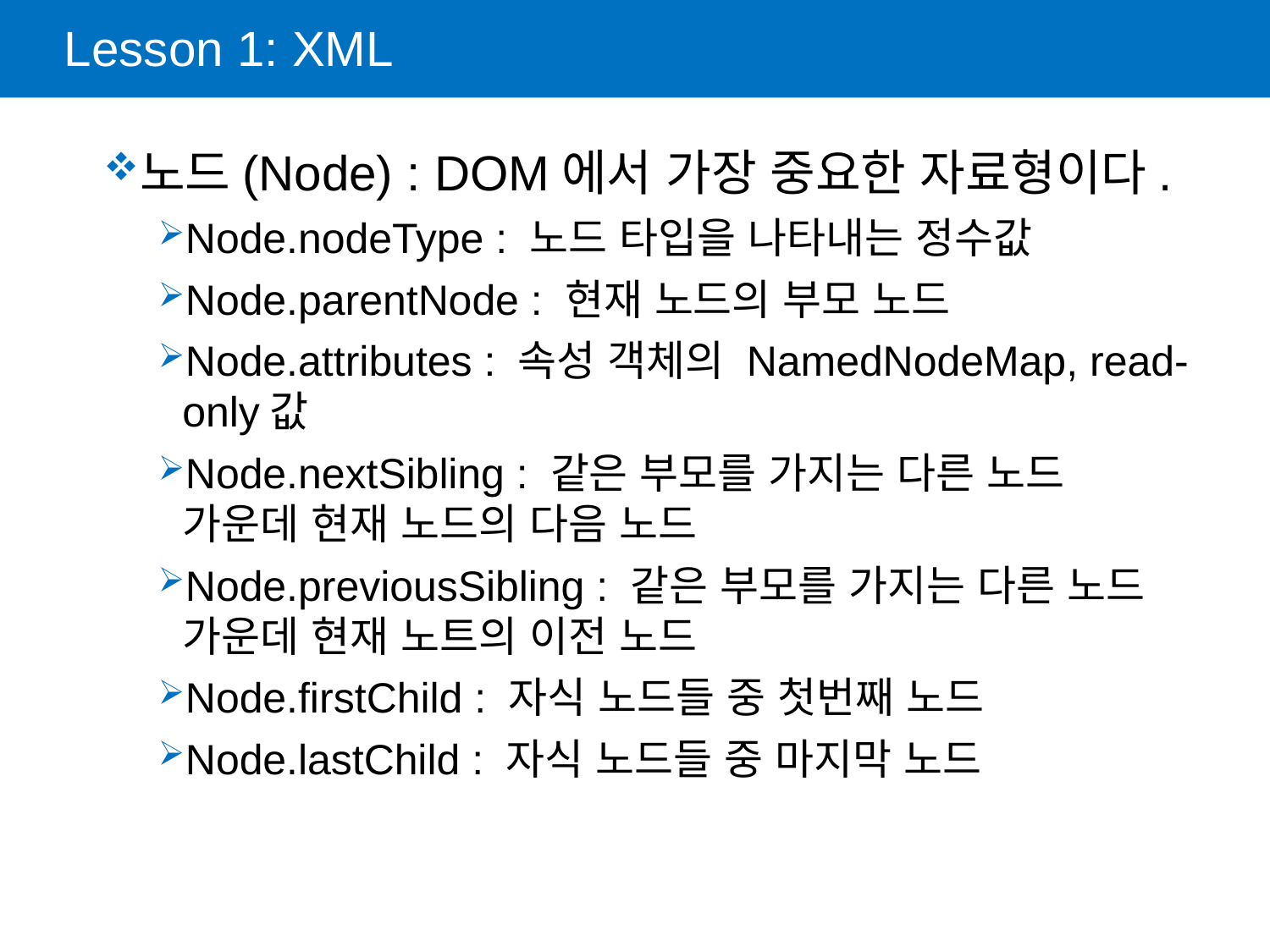

# Lesson 1: XML
노드(Node) : DOM에서 가장 중요한 자료형이다.
Node.nodeType : 노드 타입을 나타내는 정수값
Node.parentNode : 현재 노드의 부모 노드
Node.attributes : 속성 객체의 NamedNodeMap, read-only값
Node.nextSibling : 같은 부모를 가지는 다른 노드 가운데 현재 노드의 다음 노드
Node.previousSibling : 같은 부모를 가지는 다른 노드 가운데 현재 노트의 이전 노드
Node.firstChild : 자식 노드들 중 첫번째 노드
Node.lastChild : 자식 노드들 중 마지막 노드